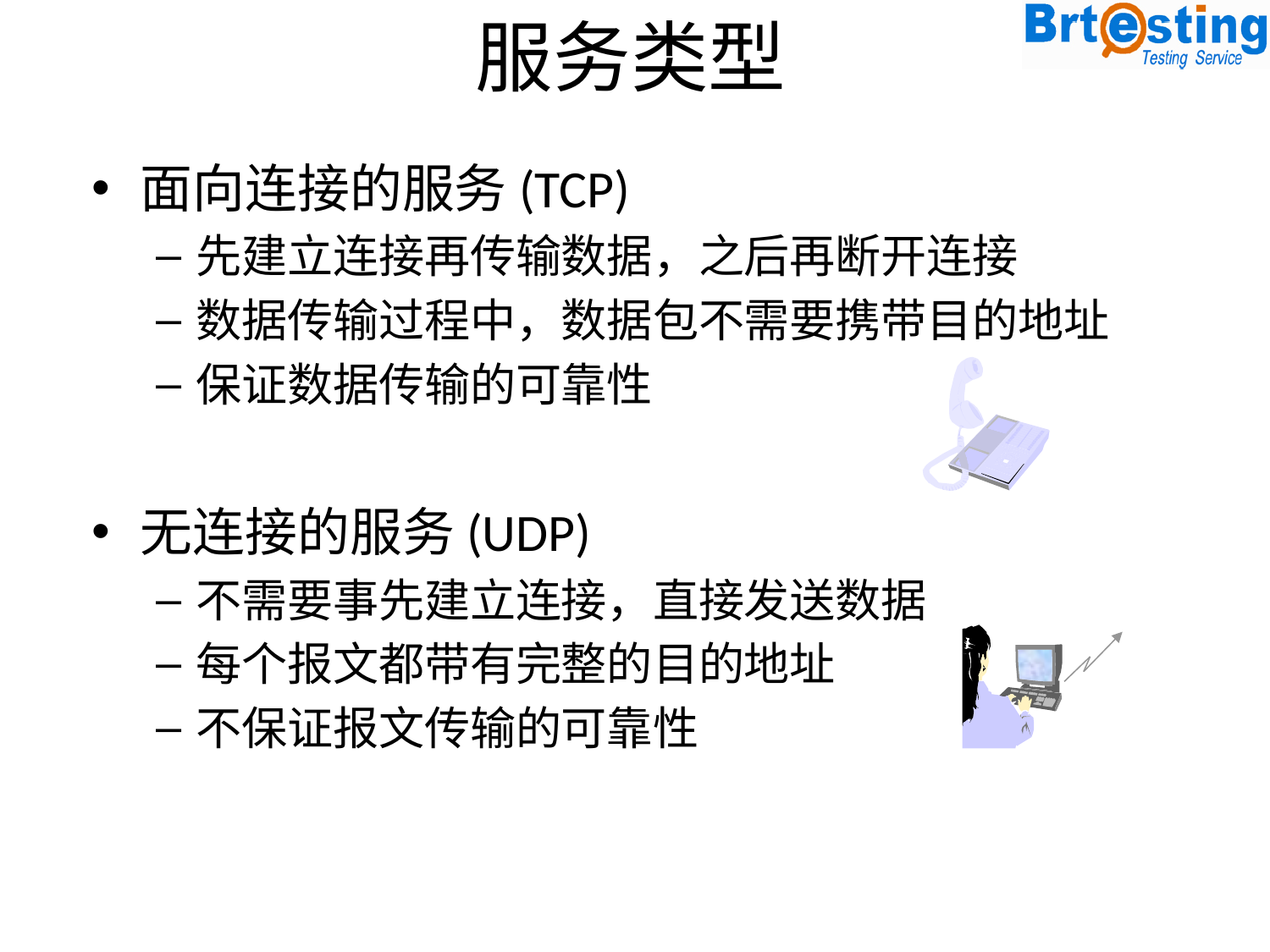

# 服务类型
面向连接的服务(TCP)
先建立连接再传输数据，之后再断开连接
数据传输过程中，数据包不需要携带目的地址
保证数据传输的可靠性

无连接的服务(UDP)
不需要事先建立连接，直接发送数据
每个报文都带有完整的目的地址
不保证报文传输的可靠性